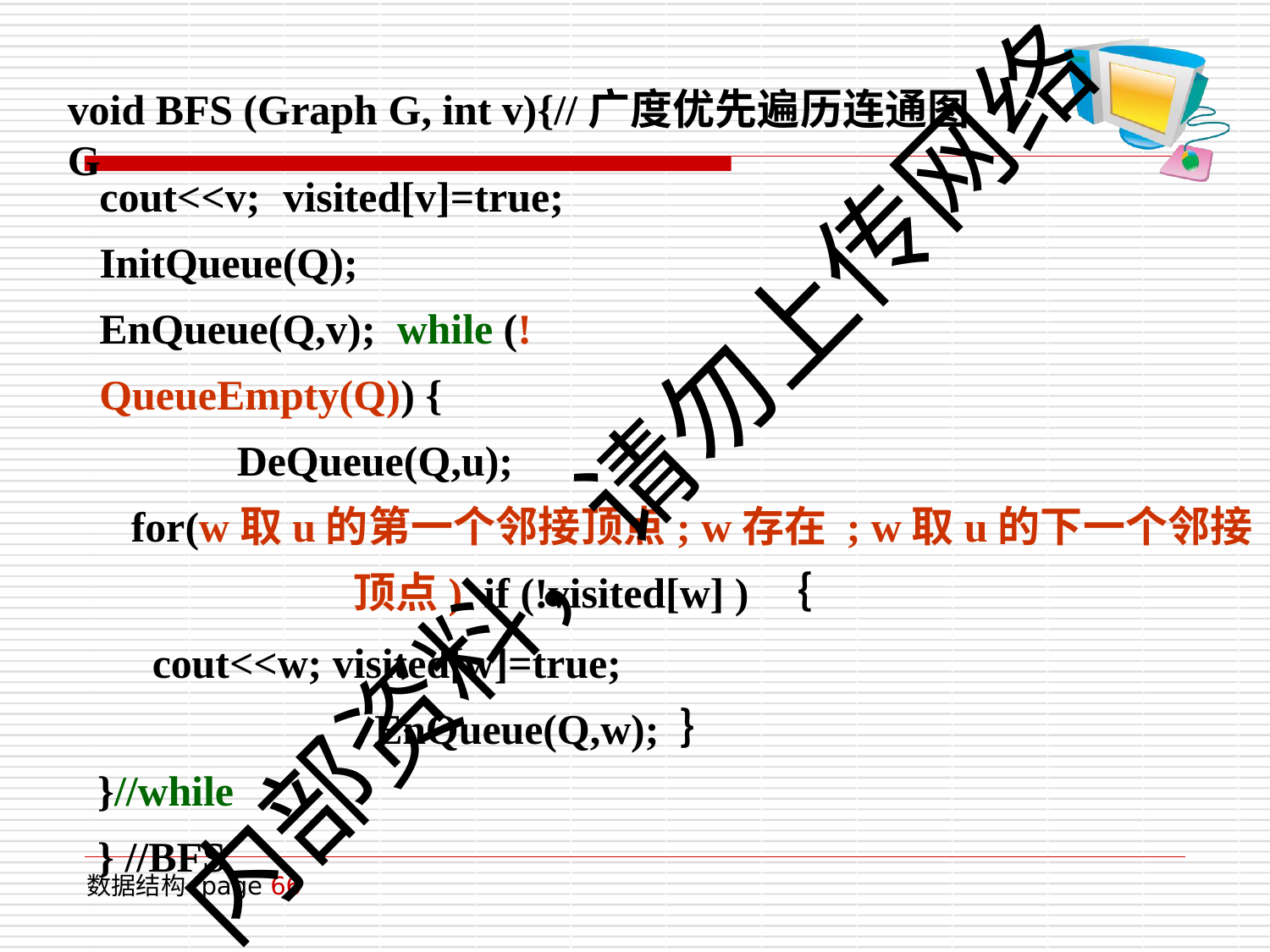

# void BFS (Graph G, int v){//广度优先遍历连通图G
cout<<v;	visited[v]=true;  InitQueue(Q);	EnQueue(Q,v);  while (!QueueEmpty(Q)) {
DeQueue(Q,u);
for(w取u的第一个邻接顶点; w存在 ; w取u的下一个邻接顶点)  if (!visited[w] ) ｛
cout<<w; visited[w]=true;  EnQueue(Q,w); ｝
}//while
} //BFS

内部资料，请勿上传网络

数据结构 page 66